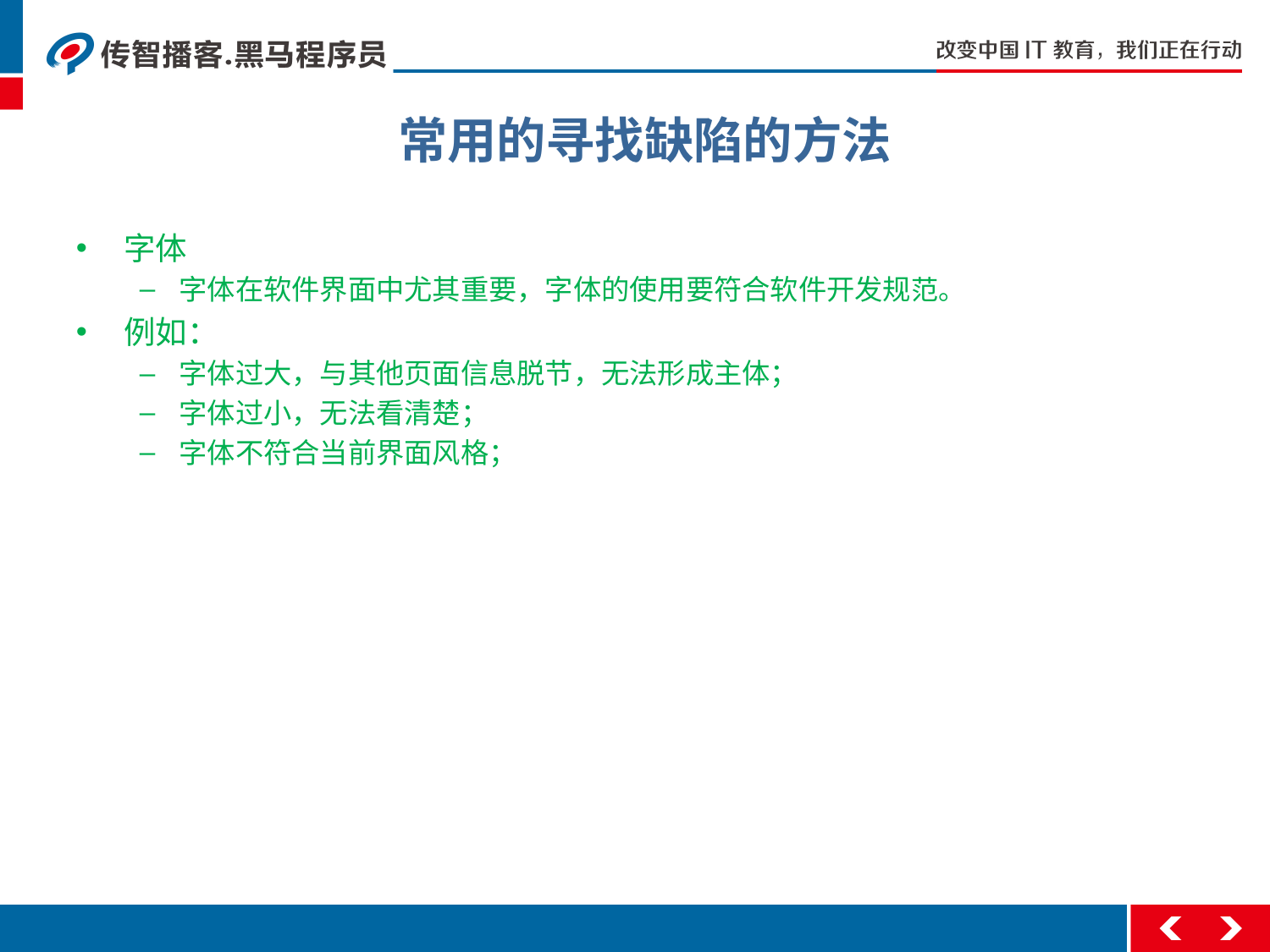

# 常用的寻找缺陷的方法
字体
字体在软件界面中尤其重要，字体的使用要符合软件开发规范。
例如：
字体过大，与其他页面信息脱节，无法形成主体；
字体过小，无法看清楚；
字体不符合当前界面风格；